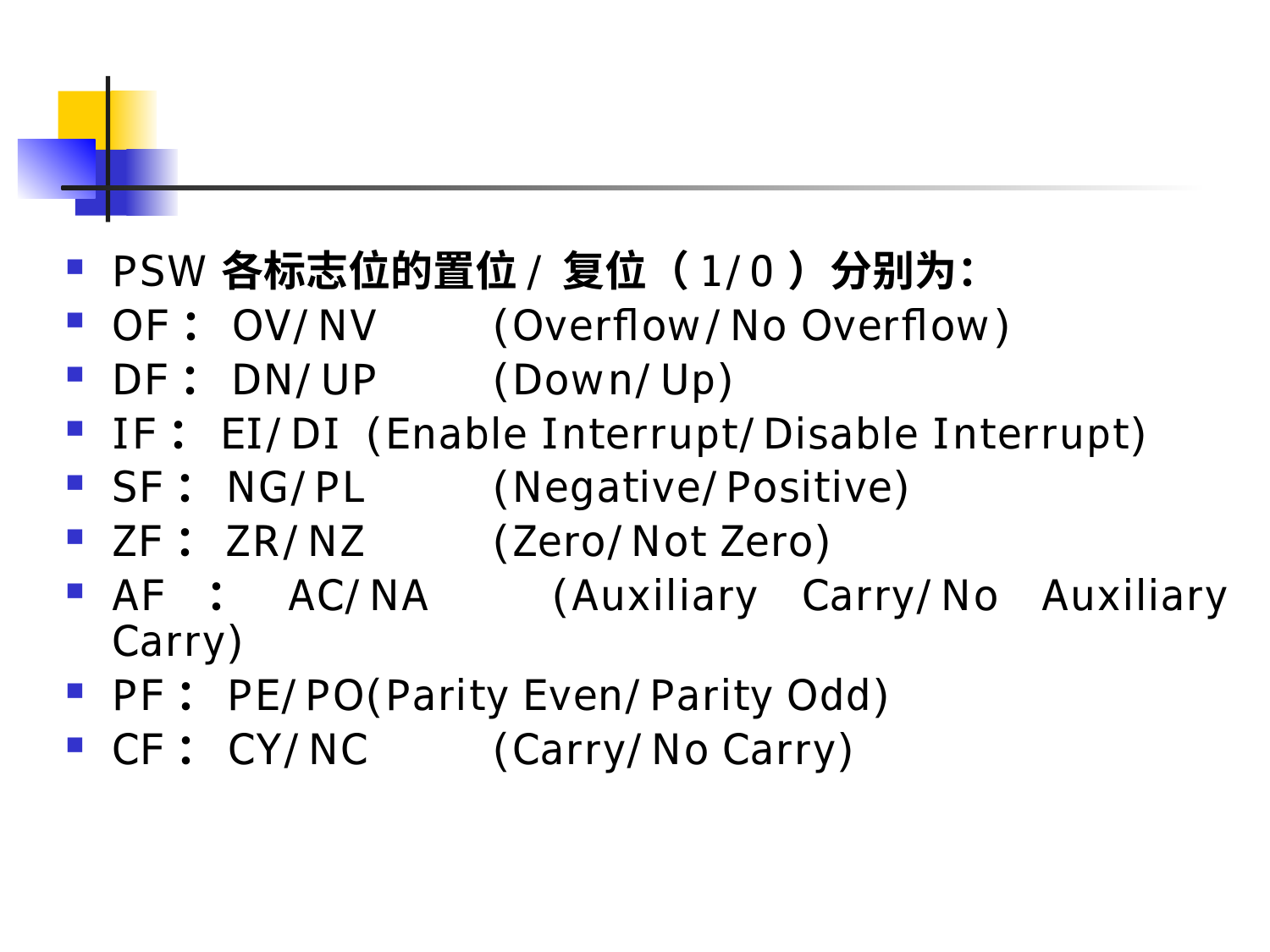

#
PSW各标志位的置位/复位（1/0）分别为：
OF：OV/NV	(Overflow/No Overflow)
DF：DN/UP	(Down/Up)
IF：EI/DI	(Enable Interrupt/Disable Interrupt)
SF：NG/PL	(Negative/Positive)
ZF：ZR/NZ	(Zero/Not Zero)
AF：AC/NA	(Auxiliary Carry/No Auxiliary Carry)
PF：PE/PO	(Parity Even/Parity Odd)
CF：CY/NC	(Carry/No Carry)